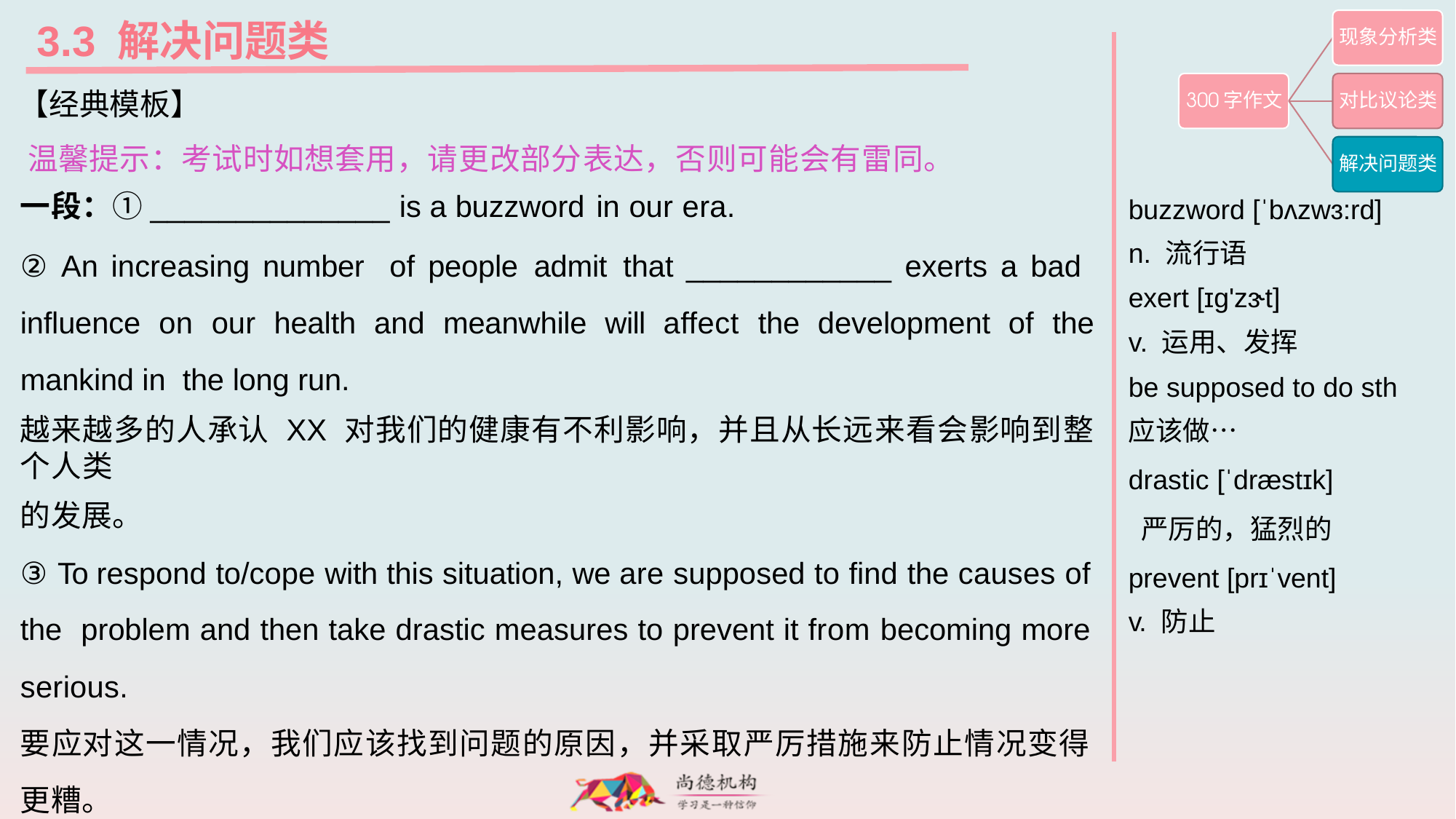

3.3 解决问题类
300字作文

现象分析类

对比议论类

解决问题类
【经典模板】
温馨提示：考试时如想套用，请更改部分表达，否则可能会有雷同。
一段：①______________ is a buzzword in our era.
buzzword [ˈbʌzwɜ:rd]
n. 流行语
exert [ɪɡ'zɝt]
v. 运用、发挥
be supposed to do sth
应该做…
drastic [ˈdræstɪk]
 严厉的，猛烈的
prevent [prɪˈvent]
v. 防止
② An increasing number  of people admit that ____________ exerts a bad  influence on our health and meanwhile will affect the development of the mankind in  the long run.
越来越多的人承认 XX 对我们的健康有不利影响，并且从长远来看会影响到整个人类
的发展。
③ To respond to/cope with this situation, we are supposed to find the causes of the  problem and then take drastic measures to prevent it from becoming more serious.
要应对这一情况，我们应该找到问题的原因，并采取严厉措施来防止情况变得更糟。